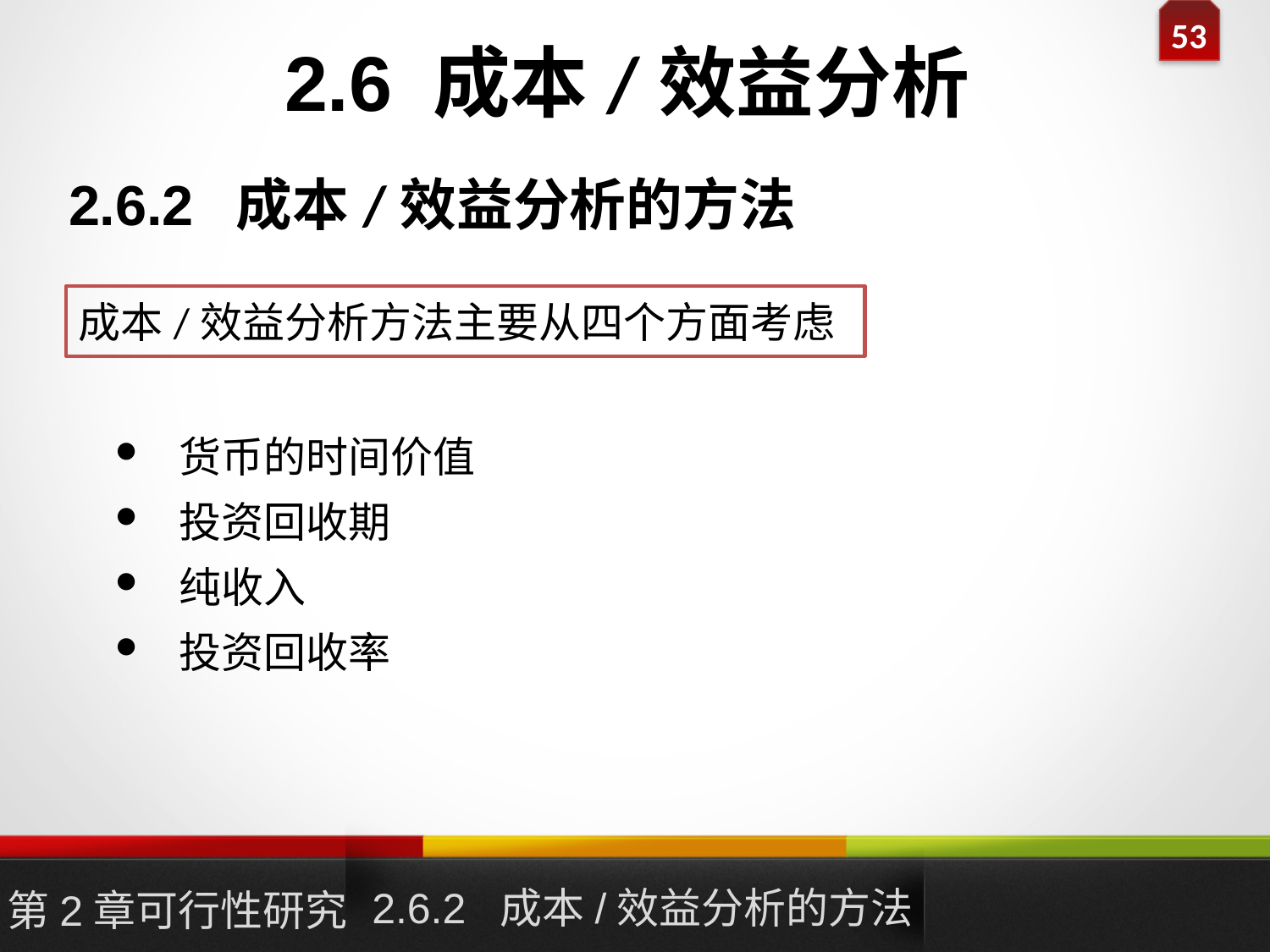

# 2.6 成本/效益分析
2.6.2  成本/效益分析的方法
成本/效益分析方法主要从四个方面考虑
货币的时间价值
投资回收期
纯收入
投资回收率
2.6.2  成本/效益分析的方法
第2章可行性研究